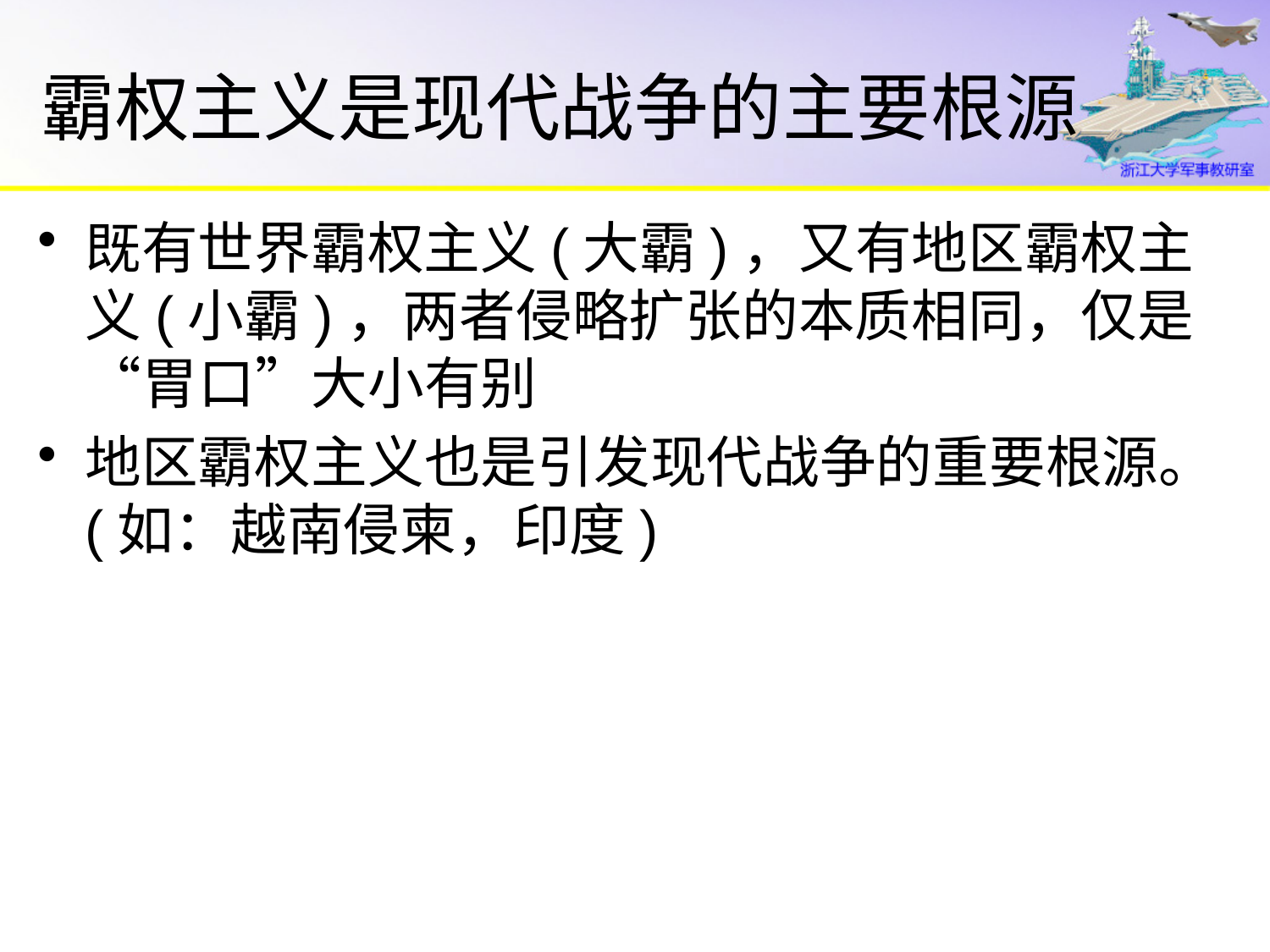

# 霸权主义是现代战争的主要根源
既有世界霸权主义(大霸)，又有地区霸权主义(小霸)，两者侵略扩张的本质相同，仅是“胃口”大小有别
地区霸权主义也是引发现代战争的重要根源。(如：越南侵柬，印度)